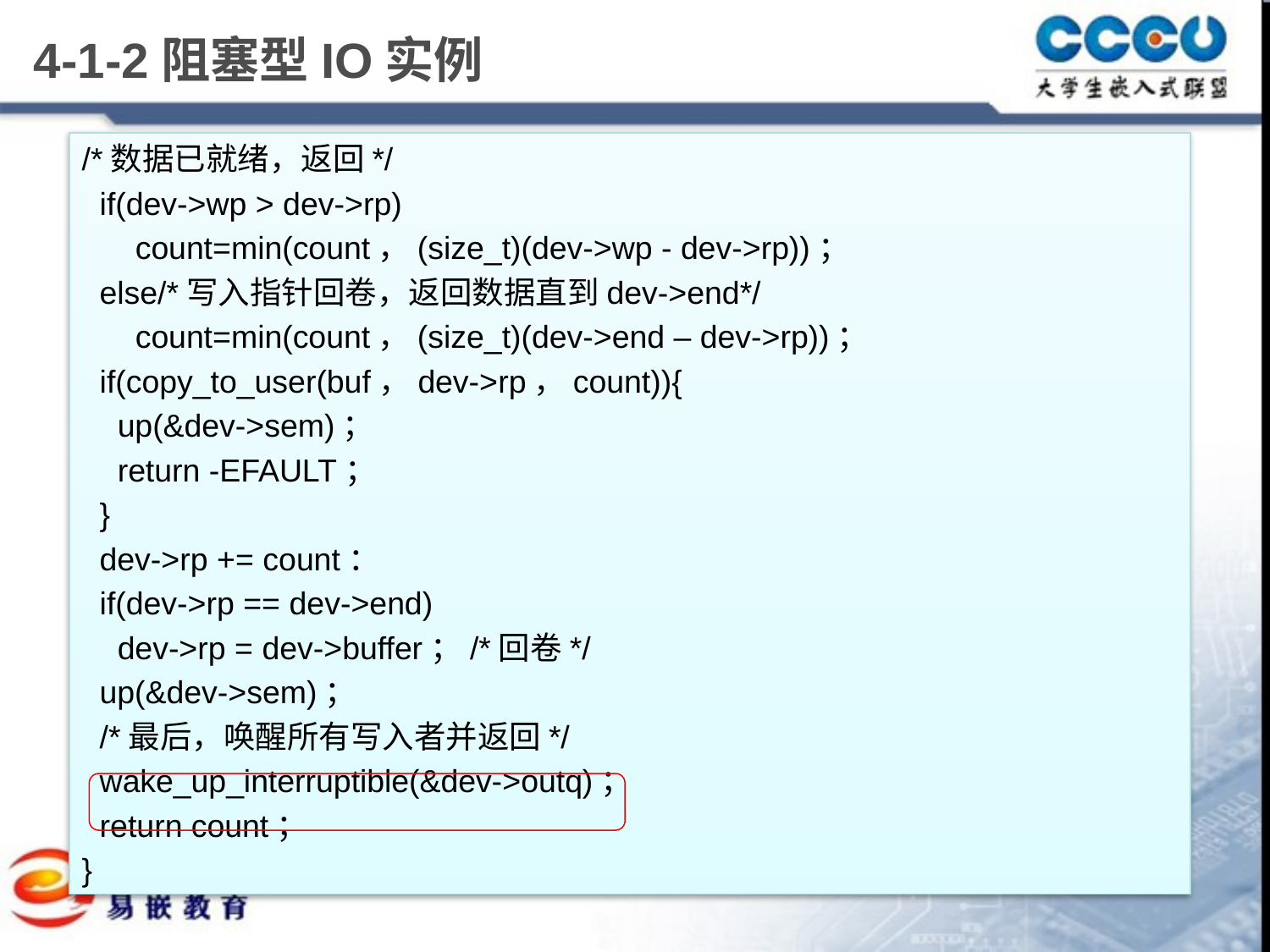

# 4-1-2阻塞型IO实例
/*数据已就绪，返回*/
  if(dev->wp > dev->rp)
      count=min(count，(size_t)(dev->wp - dev->rp))；
  else/*写入指针回卷，返回数据直到dev->end*/
      count=min(count，(size_t)(dev->end – dev->rp))；
  if(copy_to_user(buf，dev->rp，count)){
    up(&dev->sem)；
    return -EFAULT；
  }
  dev->rp += count：
  if(dev->rp == dev->end)
    dev->rp = dev->buffer；/*回卷*/
  up(&dev->sem)；
  /*最后，唤醒所有写入者并返回*/
  wake_up_interruptible(&dev->outq)；
  return count；
}